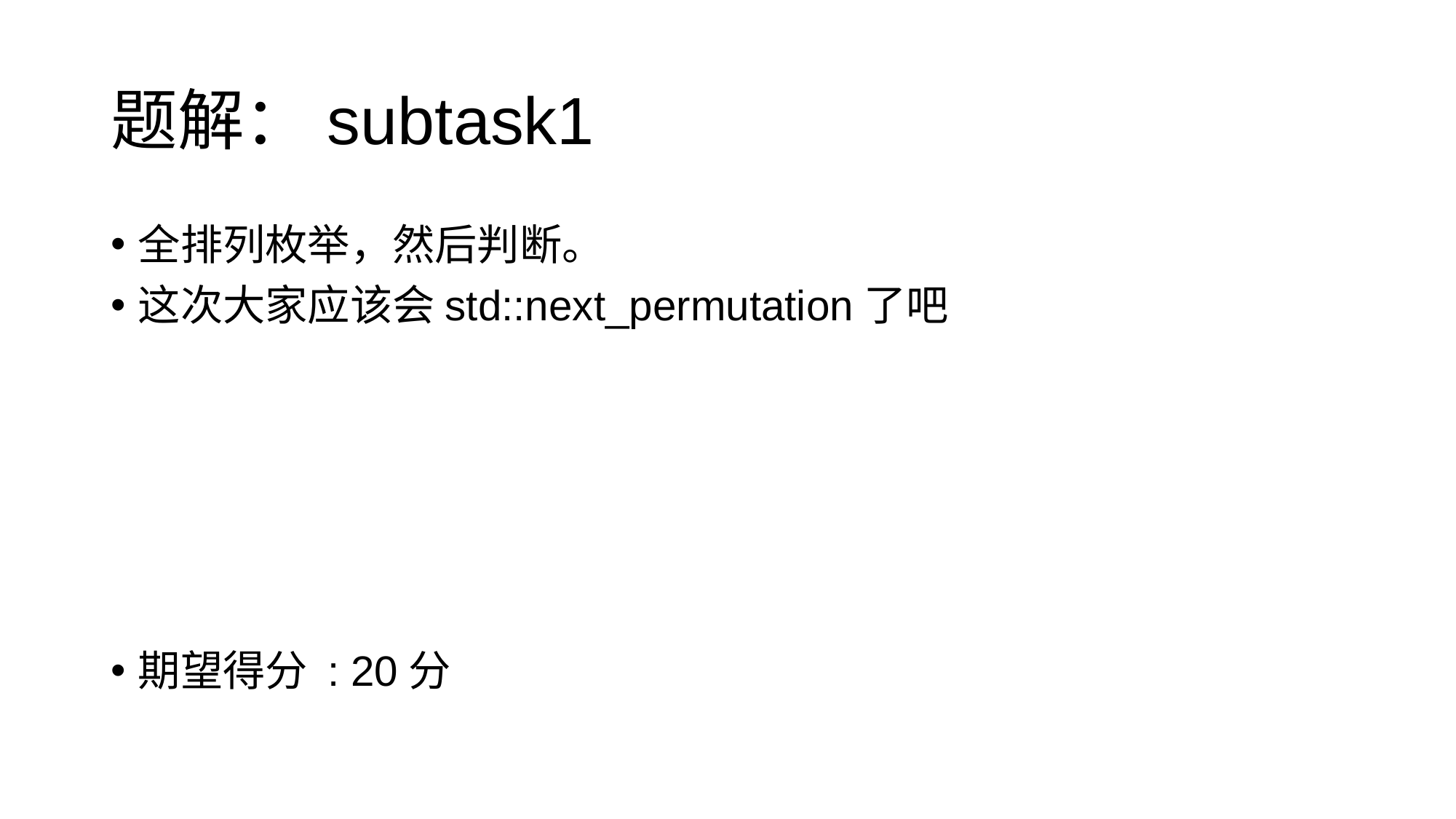

# 题解：subtask1
全排列枚举，然后判断。
这次大家应该会std::next_permutation了吧

期望得分 : 20分